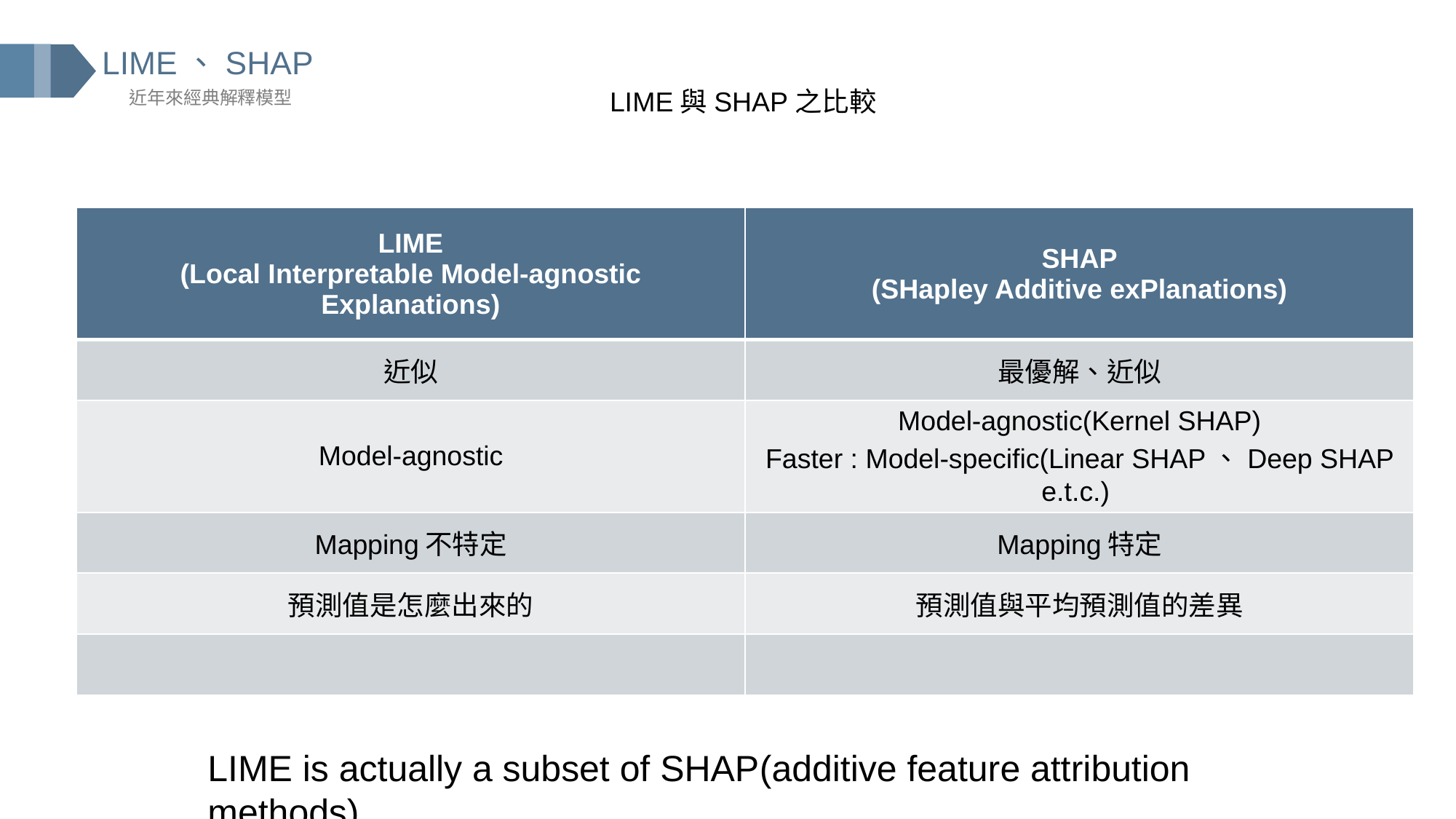

LIME與SHAP之比較
| LIME (Local Interpretable Model-agnostic Explanations) | SHAP (SHapley Additive exPlanations) |
| --- | --- |
| 近似 | 最優解、近似 |
| Model-agnostic | Model-agnostic(Kernel SHAP) Faster : Model-specific(Linear SHAP、Deep SHAP e.t.c.) |
| Mapping不特定 | Mapping特定 |
| 預測值是怎麼出來的 | 預測值與平均預測值的差異 |
|  |  |
LIME is actually a subset of SHAP(additive feature attribution methods)